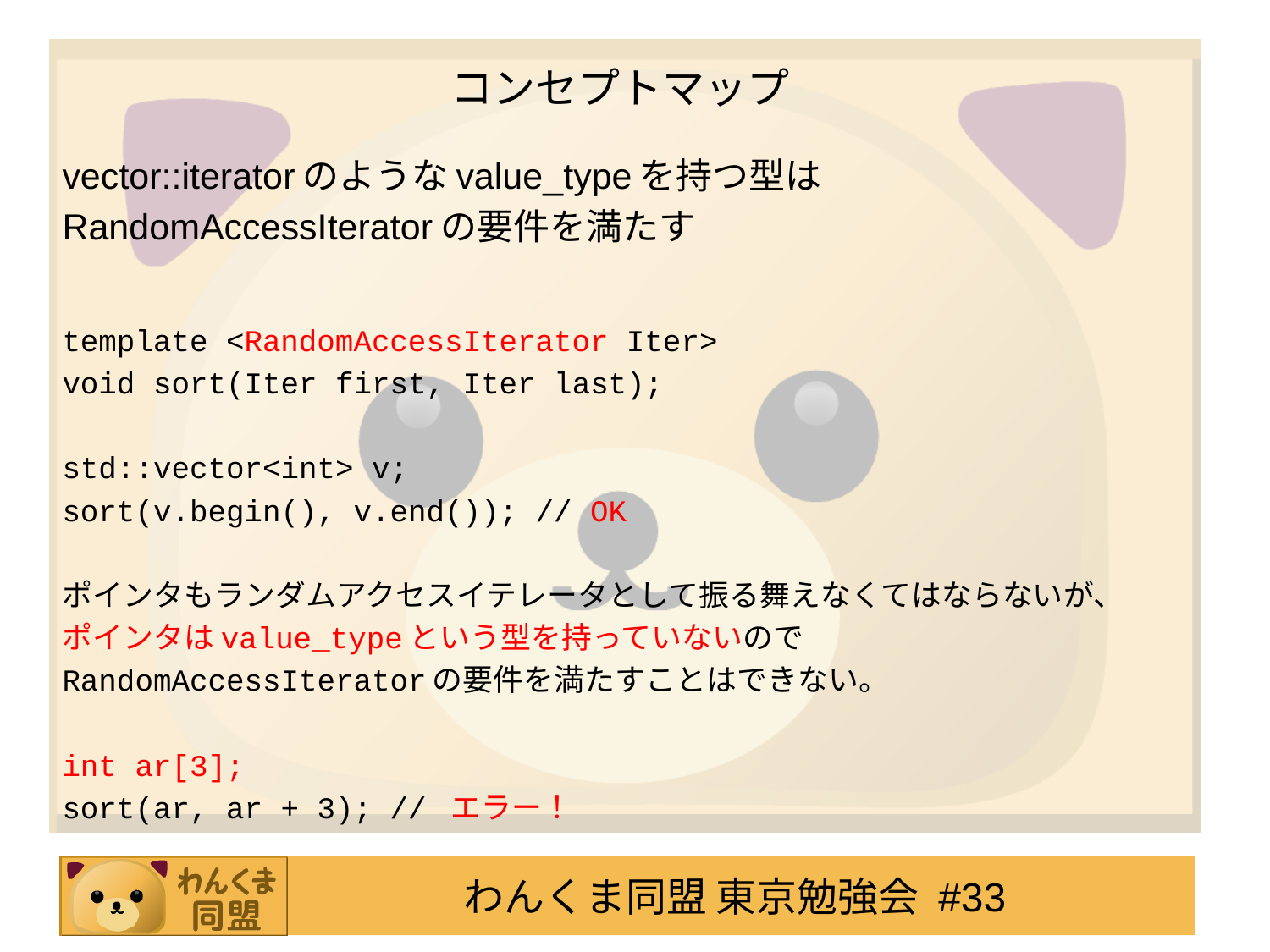

# コンセプトマップ
vector::iteratorのようなvalue_typeを持つ型は
RandomAccessIteratorの要件を満たす

template <RandomAccessIterator Iter>
void sort(Iter first, Iter last);

std::vector<int> v;
sort(v.begin(), v.end()); // OK

ポインタもランダムアクセスイテレータとして振る舞えなくてはならないが、
ポインタはvalue_typeという型を持っていないので
RandomAccessIteratorの要件を満たすことはできない。

int ar[3];
sort(ar, ar + 3); // エラー！